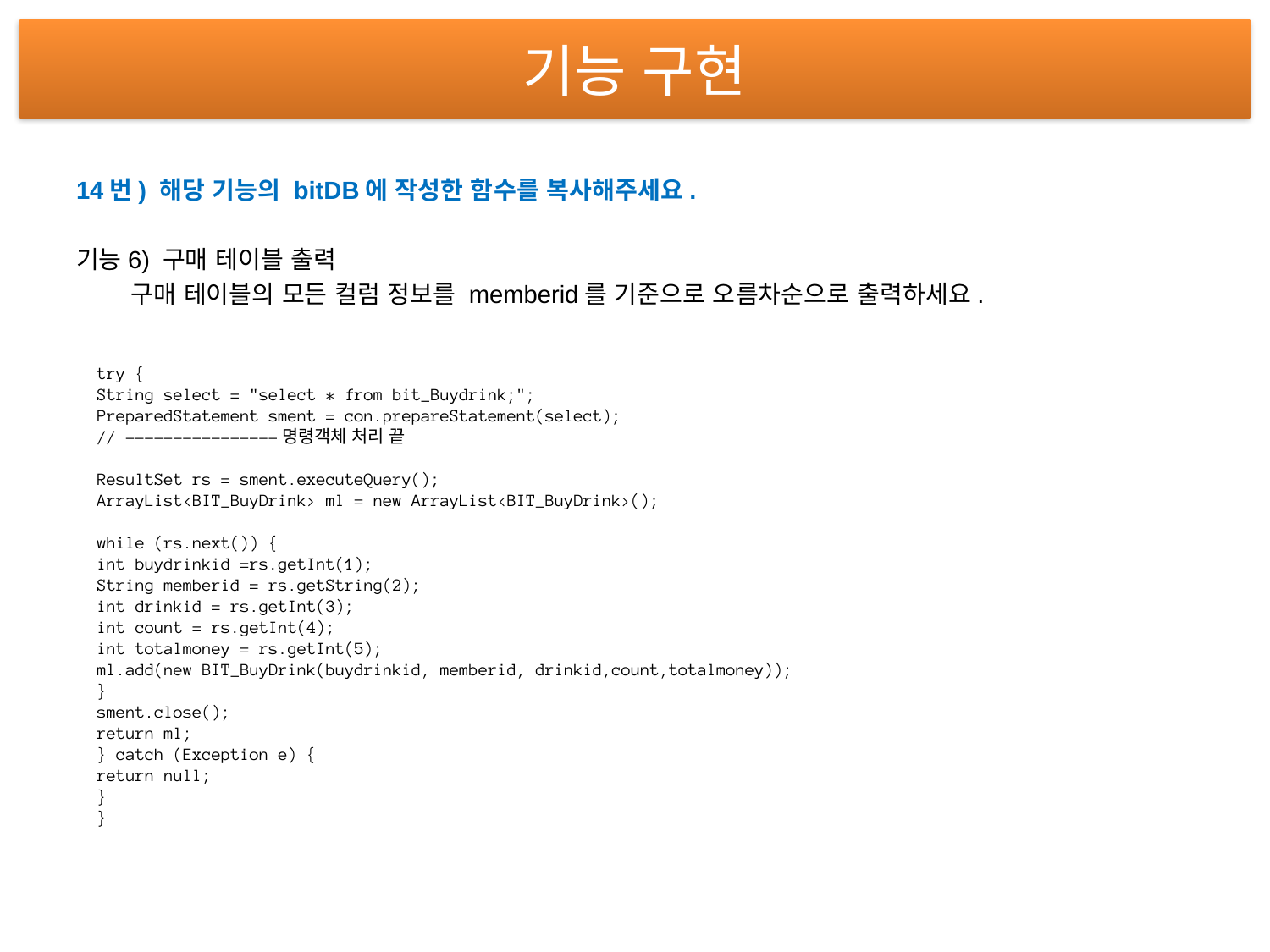

# 기능 구현
14번) 해당 기능의 bitDB에 작성한 함수를 복사해주세요.

기능6) 구매 테이블 출력
       구매 테이블의 모든 컬럼 정보를 memberid를 기준으로 오름차순으로 출력하세요.
try {
String select = "select * from bit_Buydrink;";
PreparedStatement sment = con.prepareStatement(select);
// ----------------명령객체 처리 끝

ResultSet rs = sment.executeQuery();
ArrayList<BIT_BuyDrink> ml = new ArrayList<BIT_BuyDrink>();

while (rs.next()) {
int buydrinkid =rs.getInt(1);
String memberid = rs.getString(2);
int drinkid = rs.getInt(3);
int count = rs.getInt(4);
int totalmoney = rs.getInt(5);
ml.add(new BIT_BuyDrink(buydrinkid, memberid, drinkid,count,totalmoney));
}
sment.close();
return ml;
} catch (Exception e) {
return null;
}
}